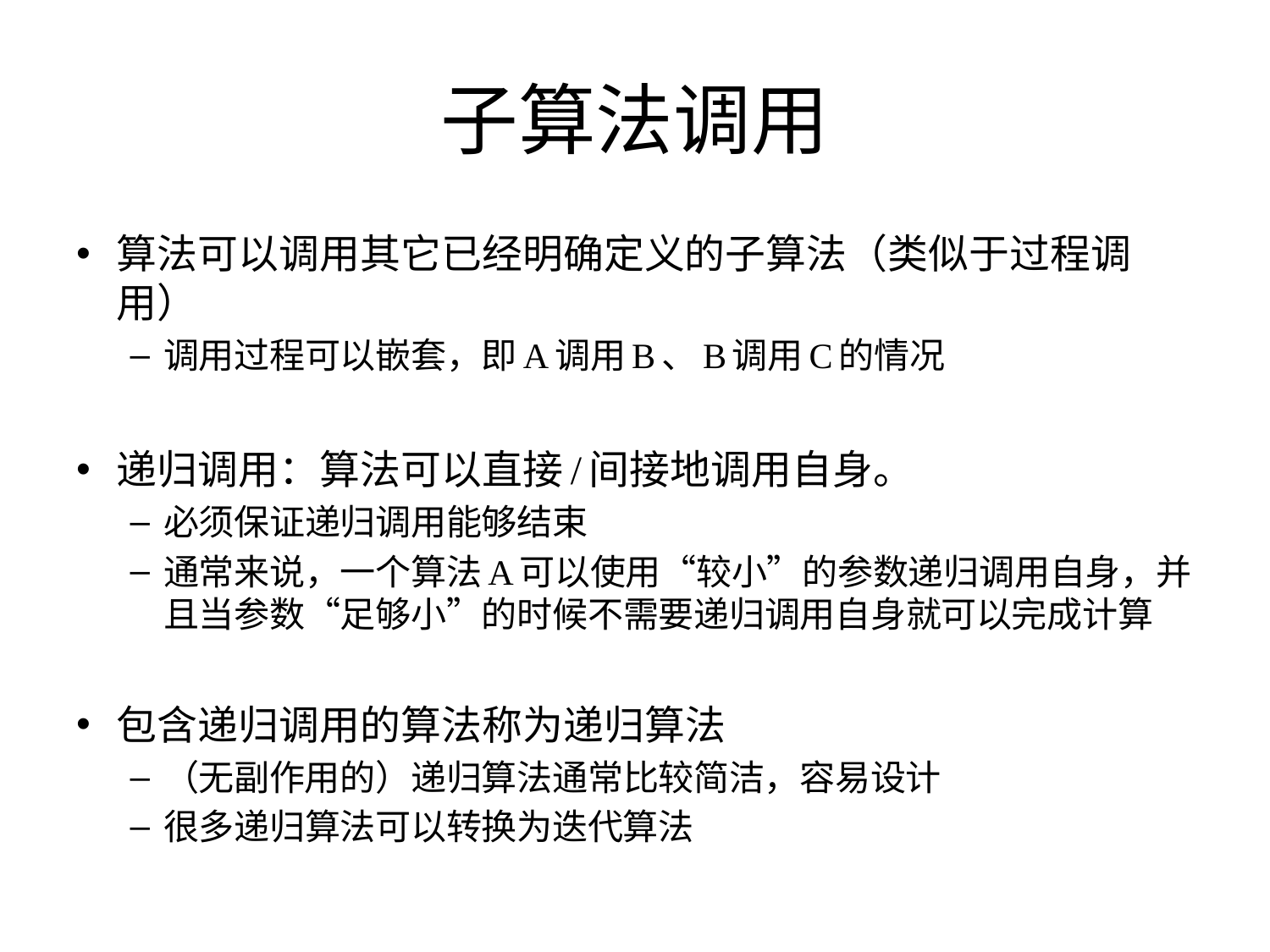

# 子算法调用
算法可以调用其它已经明确定义的子算法（类似于过程调用）
调用过程可以嵌套，即A调用B、B调用C的情况

递归调用：算法可以直接/间接地调用自身。
必须保证递归调用能够结束
通常来说，一个算法A可以使用“较小”的参数递归调用自身，并且当参数“足够小”的时候不需要递归调用自身就可以完成计算

包含递归调用的算法称为递归算法
（无副作用的）递归算法通常比较简洁，容易设计
很多递归算法可以转换为迭代算法